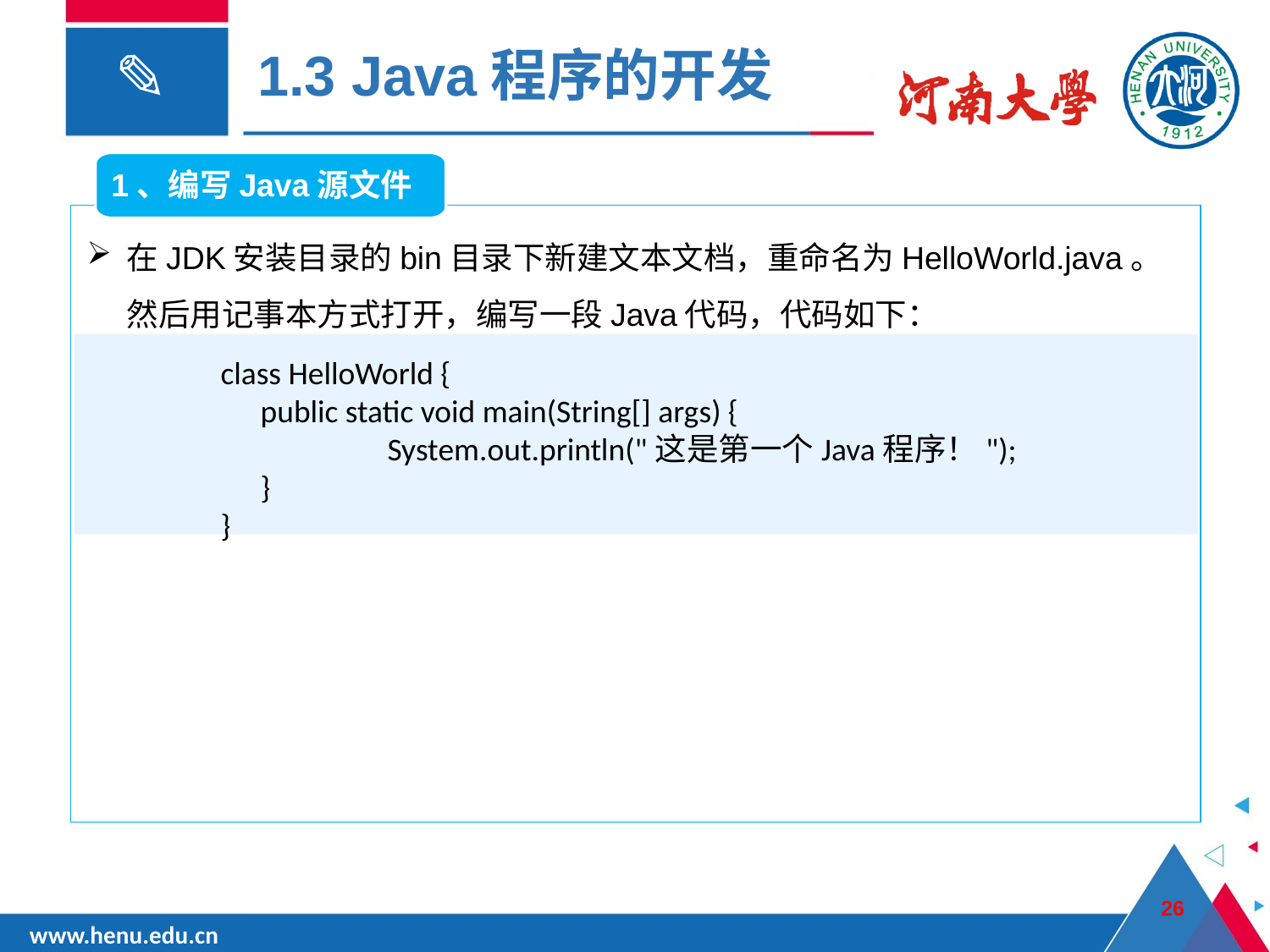

1.3 Java程序的开发

1、编写Java源文件

在JDK安装目录的bin目录下新建文本文档，重命名为HelloWorld.java。然后用记事本方式打开，编写一段Java代码，代码如下：

class HelloWorld {
	public static void main(String[] args) {
		System.out.println("这是第一个Java程序！");
	}
}

26